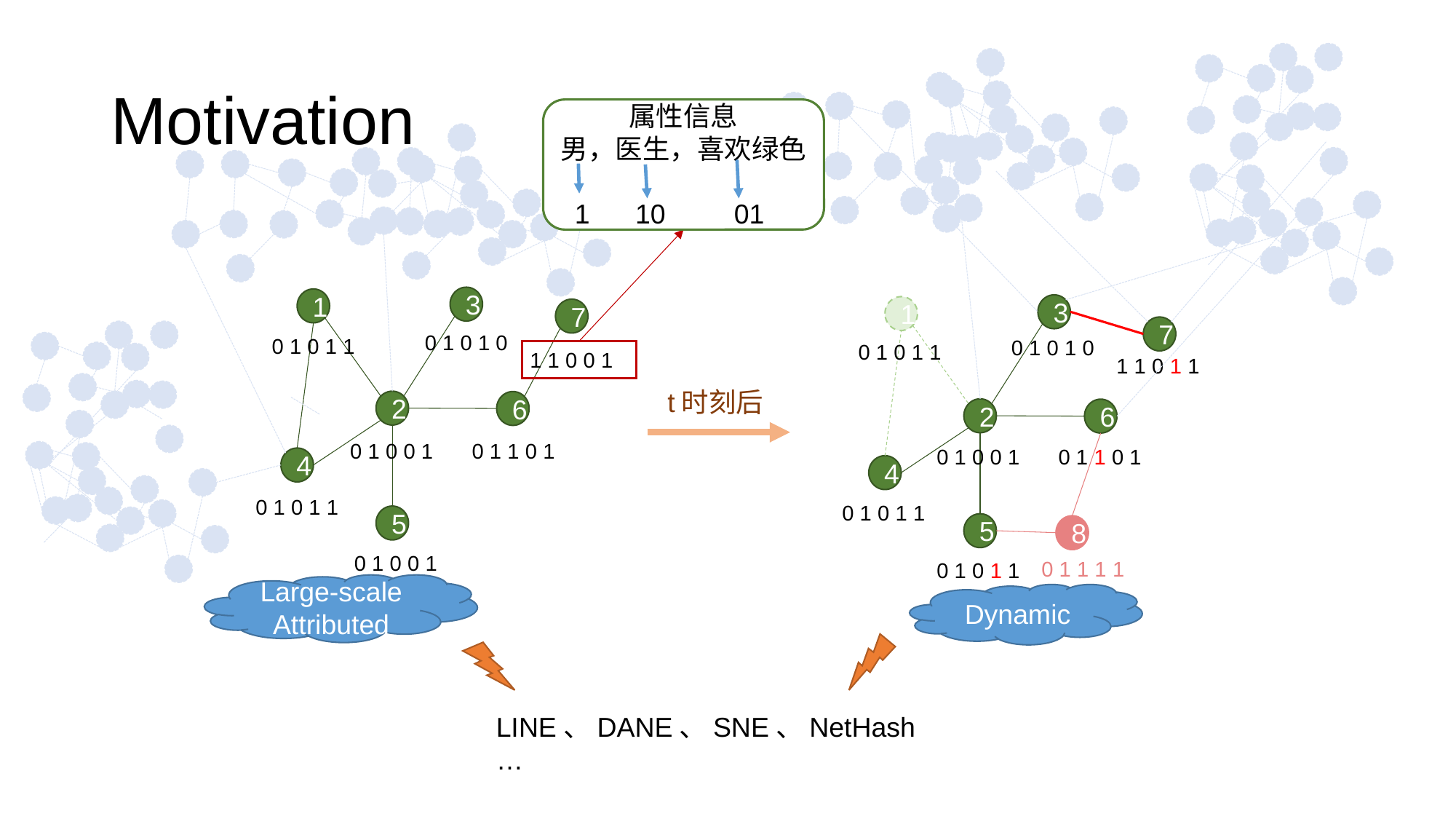

3
1
7
2
6
4
5
0 1 0 1 0
0 1 0 1 1
1 1 0 0 1
0 1 0 0 1
0 1 1 0 1
0 1 0 1 1
0 1 0 0 1
3
1
7
2
6
4
5
8
0 1 0 1 0
0 1 0 1 1
1 1 0 1 1
0 1 0 0 1
0 1 1 0 1
0 1 0 1 1
0 1 1 1 1
0 1 0 1 1
t时刻后

# Motivation
属性信息
男，医生，喜欢绿色

1      10         01

Large-scale
Attributed
Dynamic

LINE、DANE、SNE、NetHash…